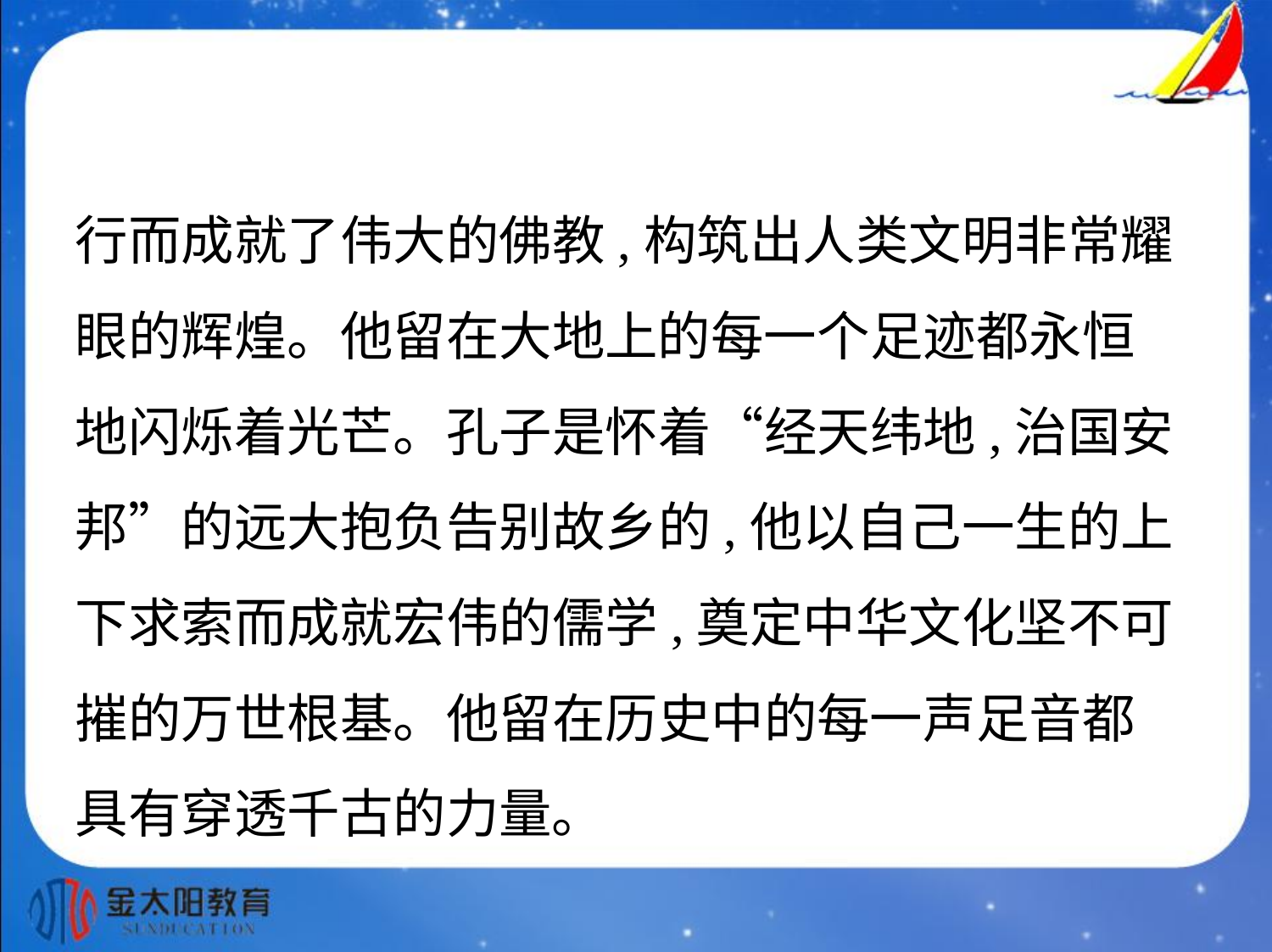

行而成就了伟大的佛教,构筑出人类文明非常耀
眼的辉煌。他留在大地上的每一个足迹都永恒
地闪烁着光芒。孔子是怀着“经天纬地,治国安
邦”的远大抱负告别故乡的,他以自己一生的上
下求索而成就宏伟的儒学,奠定中华文化坚不可
摧的万世根基。他留在历史中的每一声足音都
具有穿透千古的力量。